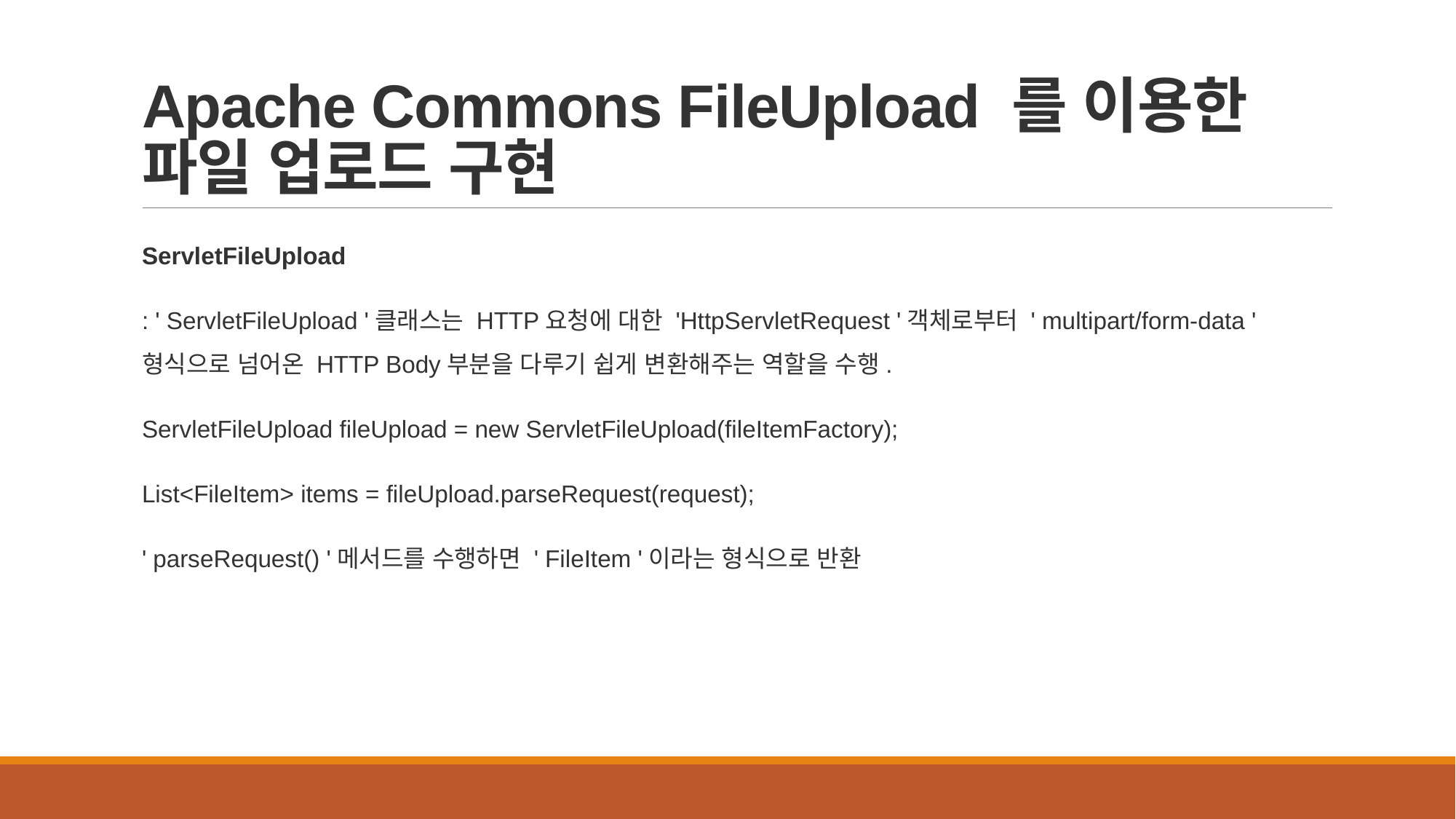

# Apache Commons FileUpload 를 이용한 파일 업로드 구현
ServletFileUpload
: ' ServletFileUpload '클래스는 HTTP요청에 대한 'HttpServletRequest '객체로부터 ' multipart/form-data '형식으로 넘어온 HTTP Body부분을 다루기 쉽게 변환해주는 역할을 수행.
ServletFileUpload fileUpload = new ServletFileUpload(fileItemFactory);
List<FileItem> items = fileUpload.parseRequest(request);
' parseRequest() '메서드를 수행하면 ' FileItem '이라는 형식으로 반환